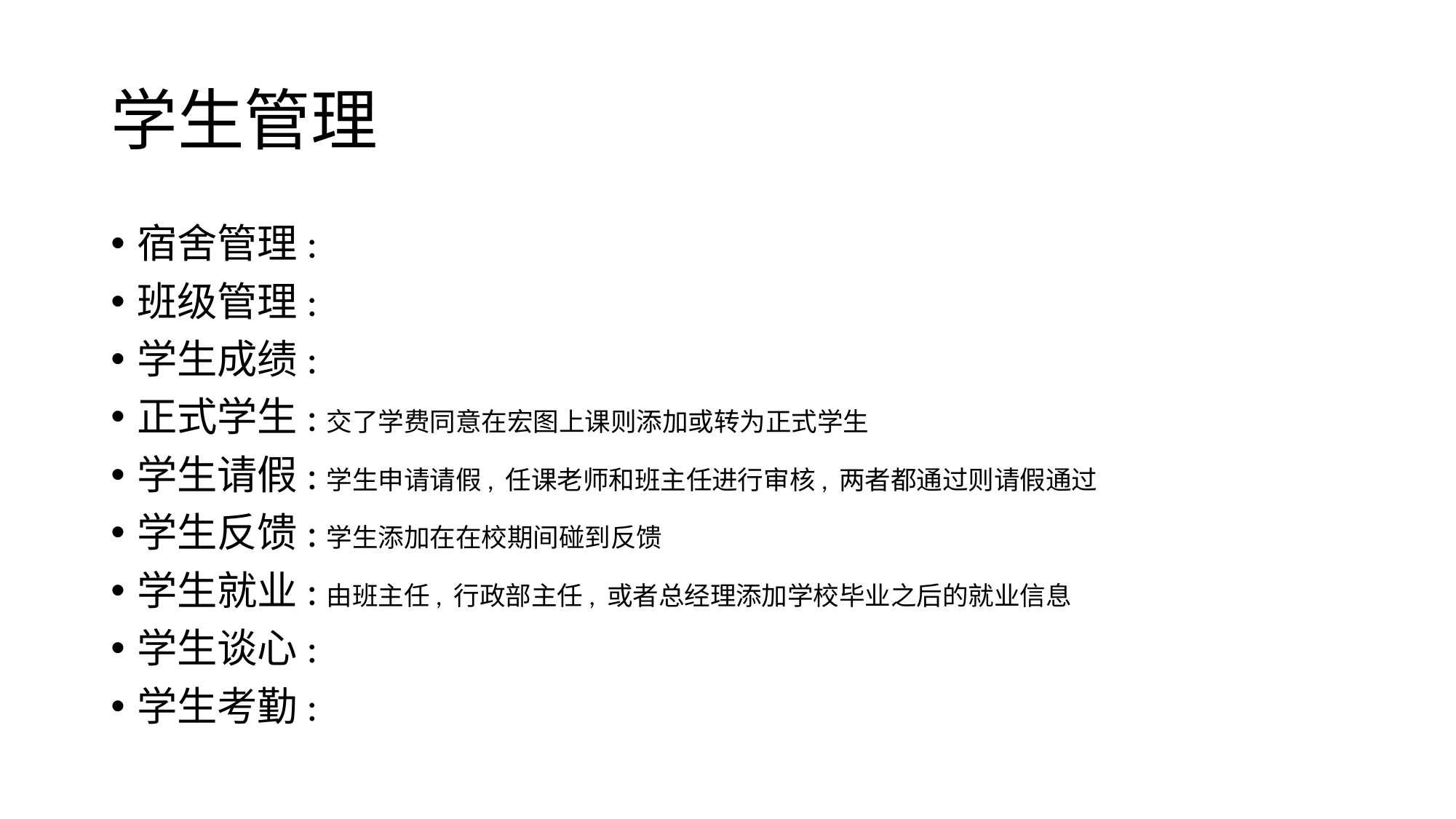

# 学生管理
宿舍管理:
班级管理:
学生成绩:
正式学生:交了学费同意在宏图上课则添加或转为正式学生
学生请假:学生申请请假, 任课老师和班主任进行审核, 两者都通过则请假通过
学生反馈:学生添加在在校期间碰到反馈
学生就业:由班主任, 行政部主任, 或者总经理添加学校毕业之后的就业信息
学生谈心:
学生考勤: